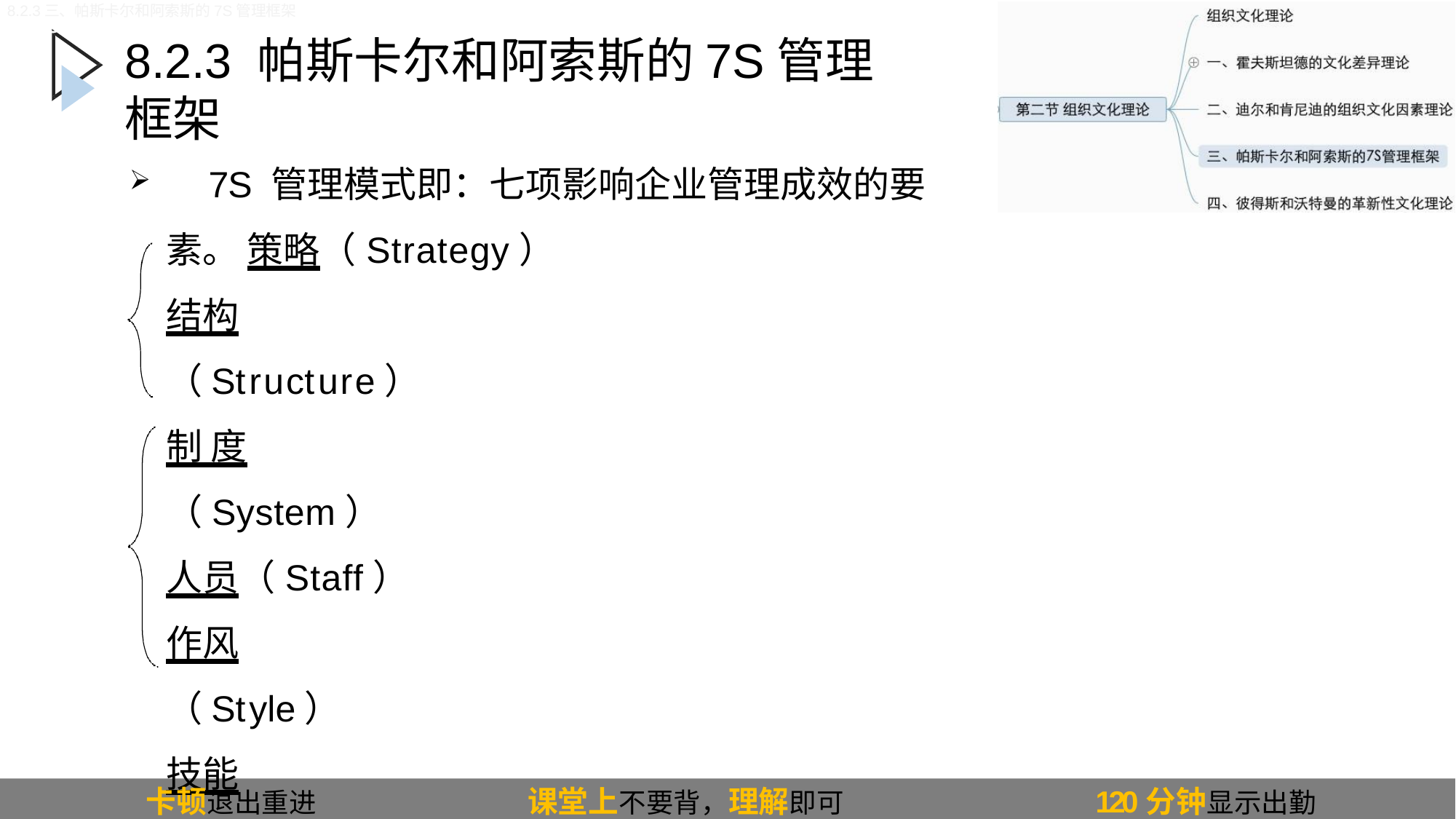

8.2.3三、帕斯卡尔和阿索斯的7S管理框架

3
# 8.2.3 帕斯卡尔和阿索斯的7S管理框架
	7S 管理模式即：七项影响企业管理成效的要素。 策略（Strategy）
结构（Structure）
制 度 （System）
人员（Staff）
作风（Style）
技能（Skill）
最高目标（Super-ordinate Goals）

卡顿退出重进
课堂上不要背，理解即可
120分钟显示出勤